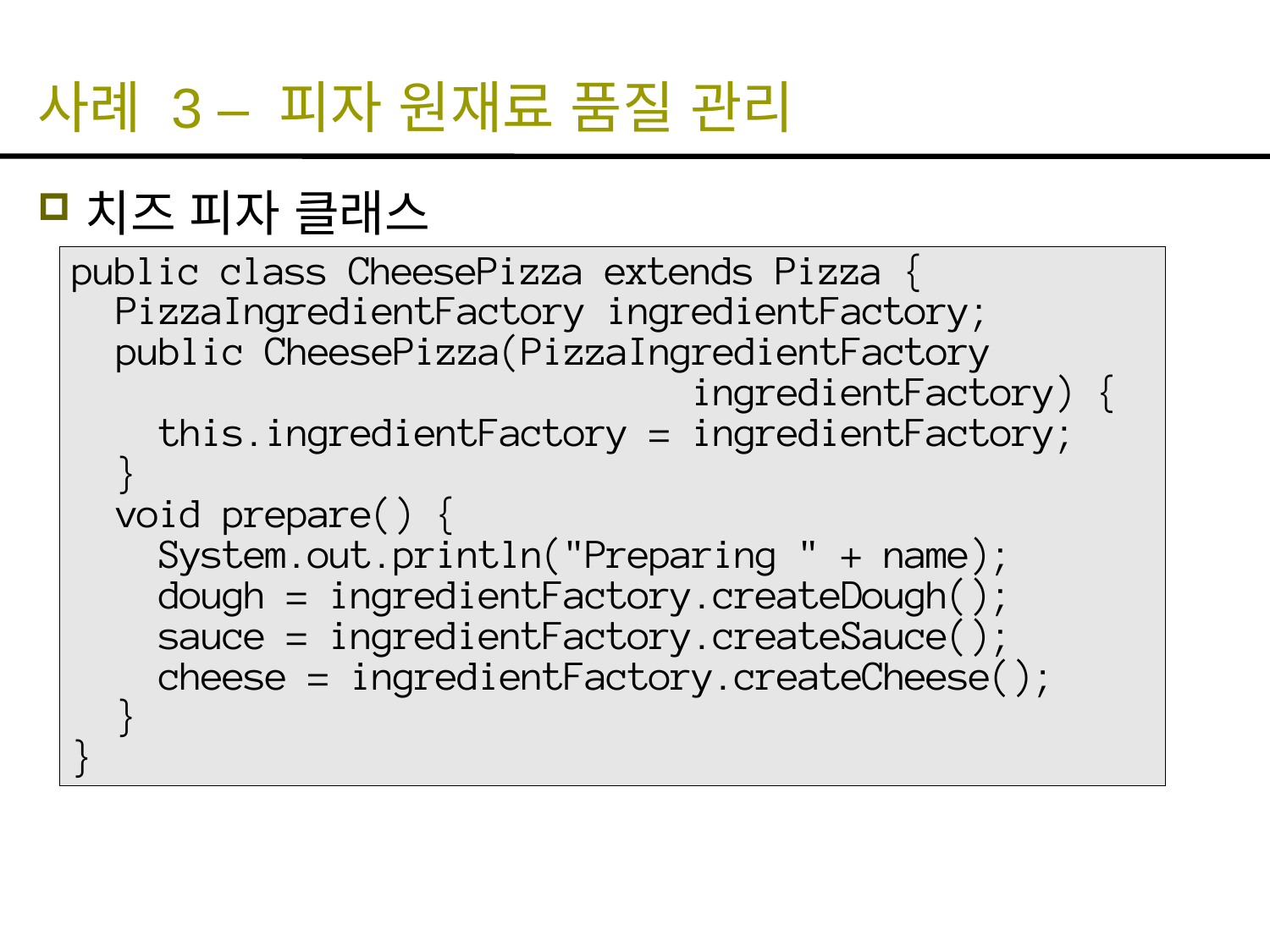

# 사례 3 – 피자 원재료 품질 관리
치즈 피자 클래스
public class CheesePizza extends Pizza {
  PizzaIngredientFactory ingredientFactory;
  public CheesePizza(PizzaIngredientFactory
                             ingredientFactory) {
    this.ingredientFactory = ingredientFactory;
  }
  void prepare() {
    System.out.println("Preparing " + name);
    dough = ingredientFactory.createDough();
    sauce = ingredientFactory.createSauce();
    cheese = ingredientFactory.createCheese();
  }
}